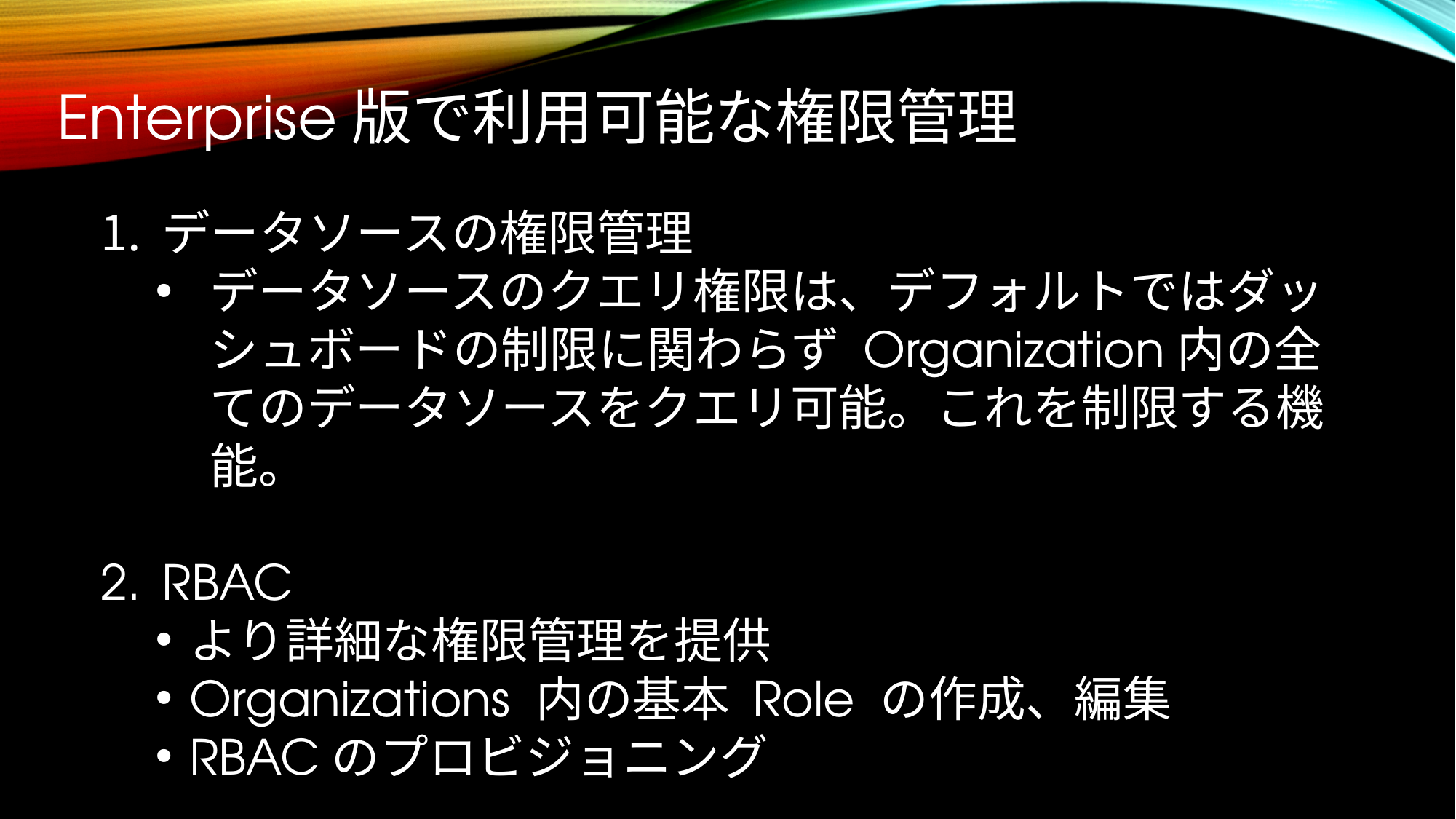

# Enterprise版で利用可能な権限管理
データソースの権限管理
データソースのクエリ権限は、デフォルトではダッシュボードの制限に関わらず Organization内の全てのデータソースをクエリ可能。これを制限する機能。

RBAC
より詳細な権限管理を提供
Organizations 内の基本 Role の作成、編集
RBACのプロビジョニング